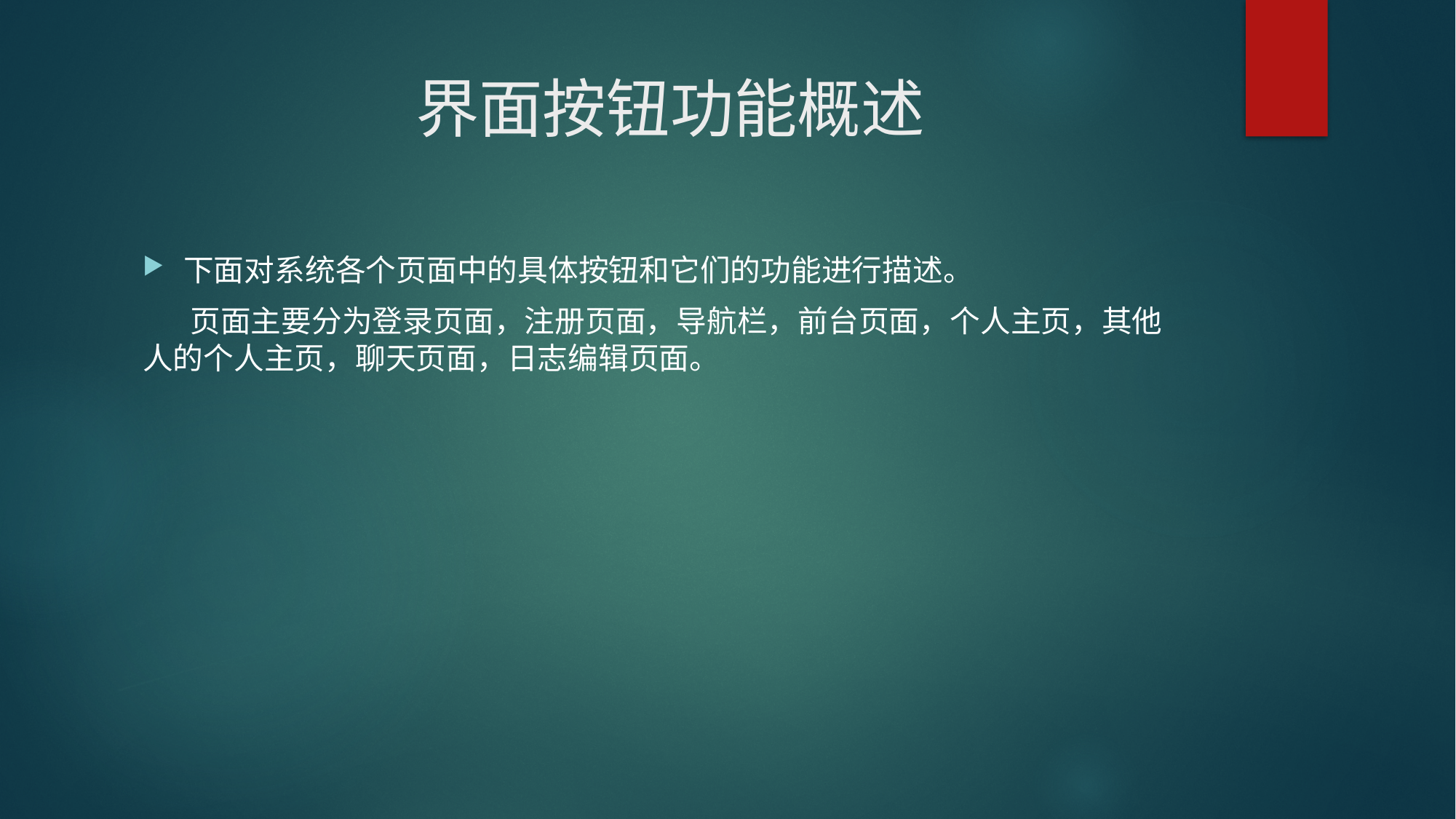

# 界面按钮功能概述
下面对系统各个页面中的具体按钮和它们的功能进行描述。
      页面主要分为登录页面，注册页面，导航栏，前台页面，个人主页，其他人的个人主页，聊天页面，日志编辑页面。